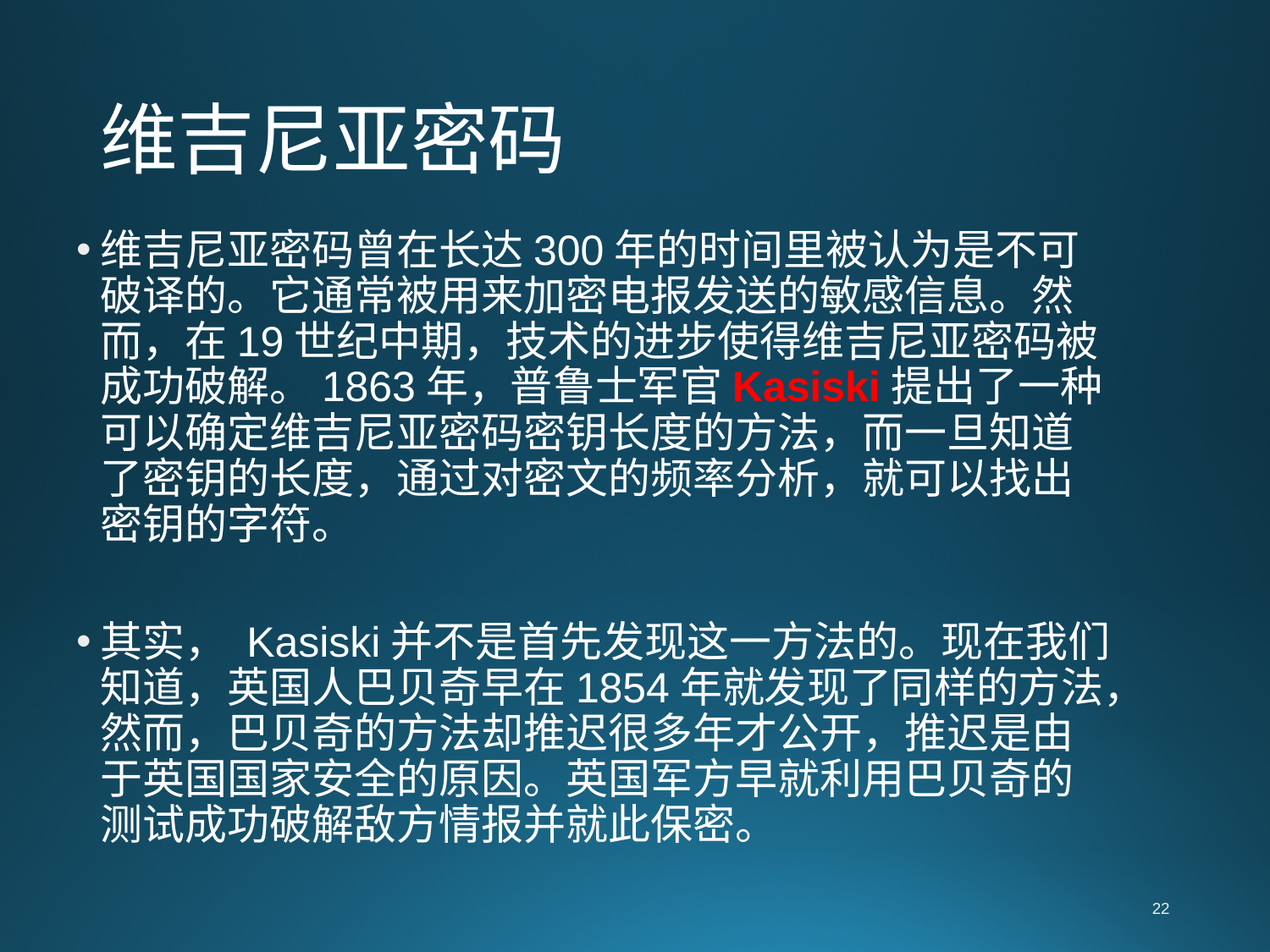

# 维吉尼亚密码
维吉尼亚密码曾在长达300年的时间里被认为是不可破译的。它通常被用来加密电报发送的敏感信息。然而，在19世纪中期，技术的进步使得维吉尼亚密码被成功破解。1863年，普鲁士军官Kasiski提出了一种可以确定维吉尼亚密码密钥长度的方法，而一旦知道了密钥的长度，通过对密文的频率分析，就可以找出密钥的字符。

其实， Kasiski并不是首先发现这一方法的。现在我们知道，英国人巴贝奇早在1854年就发现了同样的方法，然而，巴贝奇的方法却推迟很多年才公开，推迟是由于英国国家安全的原因。英国军方早就利用巴贝奇的测试成功破解敌方情报并就此保密。
22